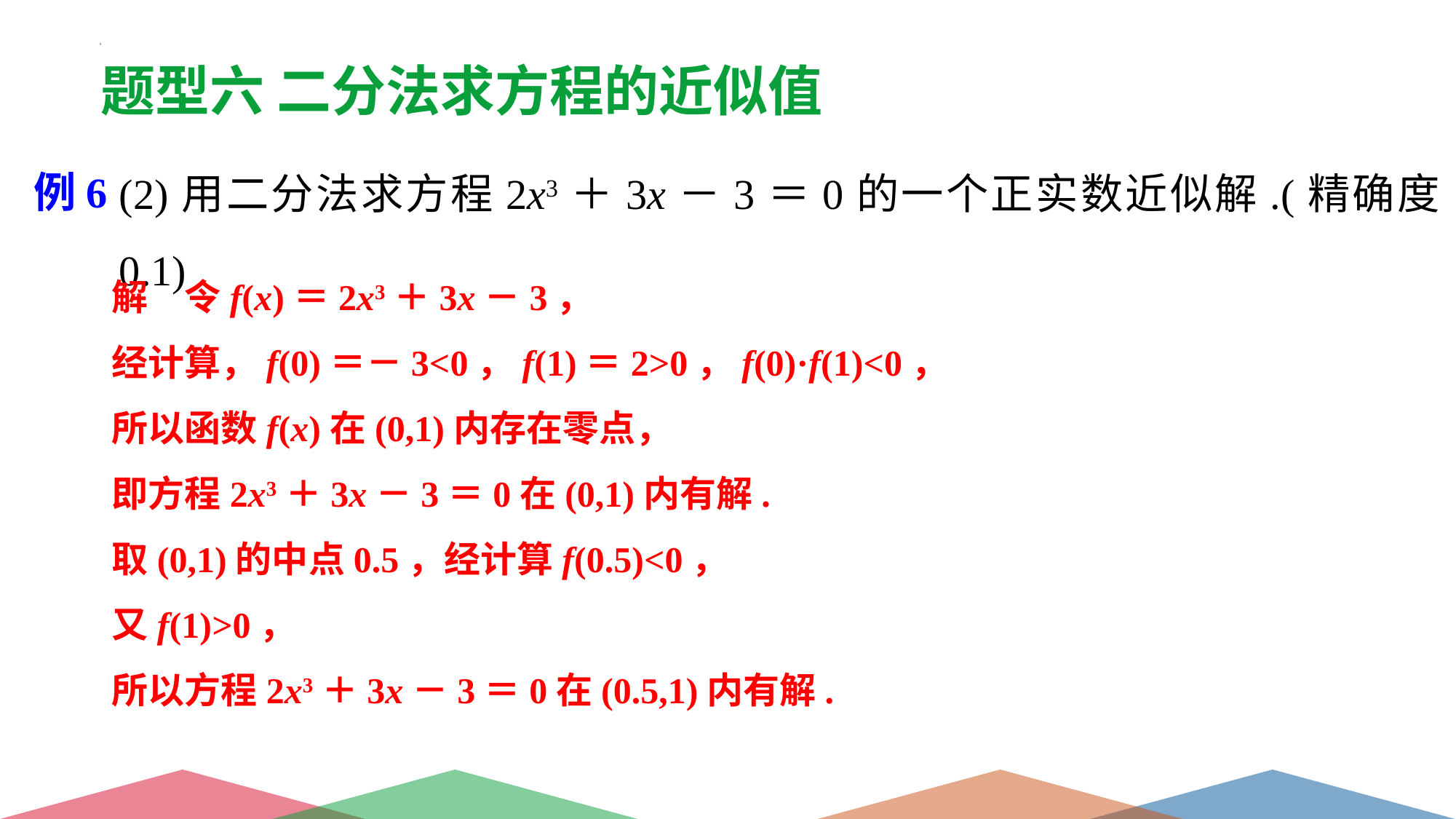

题型六 二分法求方程的近似值
(2)用二分法求方程2x3＋3x－3＝0的一个正实数近似解.(精确度0.1)
例6
解　令f(x)＝2x3＋3x－3，
经计算，f(0)＝－3<0，f(1)＝2>0，f(0)·f(1)<0，
所以函数f(x)在(0,1)内存在零点，
即方程2x3＋3x－3＝0在(0,1)内有解.
取(0,1)的中点0.5，经计算f(0.5)<0，
又f(1)>0，
所以方程2x3＋3x－3＝0在(0.5,1)内有解.